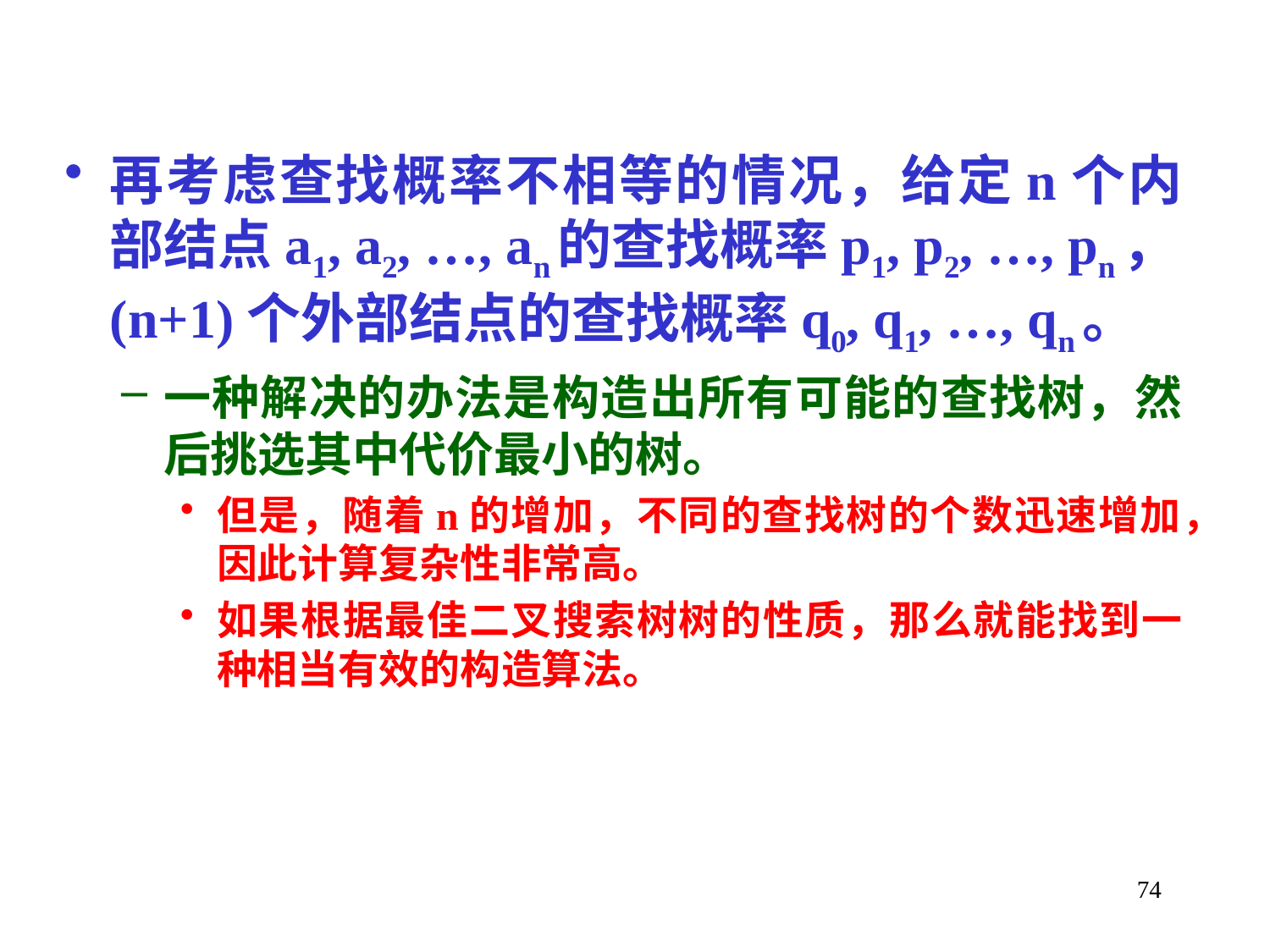

再考虑查找概率不相等的情况，给定n个内部结点a1, a2, …, an的查找概率p1, p2, …, pn，(n+1)个外部结点的查找概率q0, q1, …, qn。
一种解决的办法是构造出所有可能的查找树，然后挑选其中代价最小的树。
但是，随着n的增加，不同的查找树的个数迅速增加，因此计算复杂性非常高。
如果根据最佳二叉搜索树树的性质，那么就能找到一种相当有效的构造算法。

74